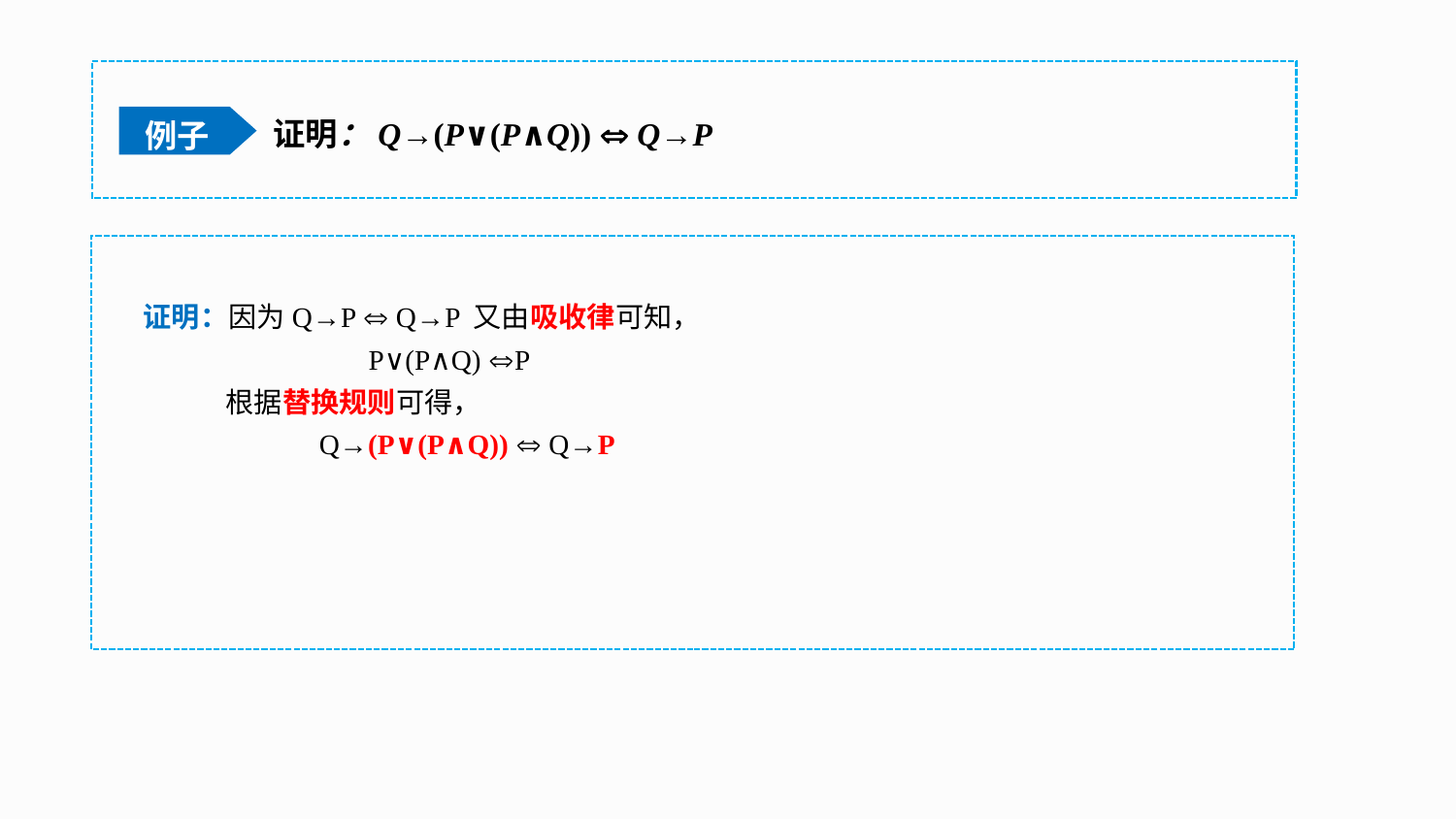

例子
证明：Q→(P∨(P∧Q)) ⇔ Q→P

证明：因为Q→P ⇔ Q→P 又由吸收律可知，
                                P∨(P∧Q) ⇔P
            根据替换规则可得，
                         Q→(P∨(P∧Q)) ⇔ Q→P